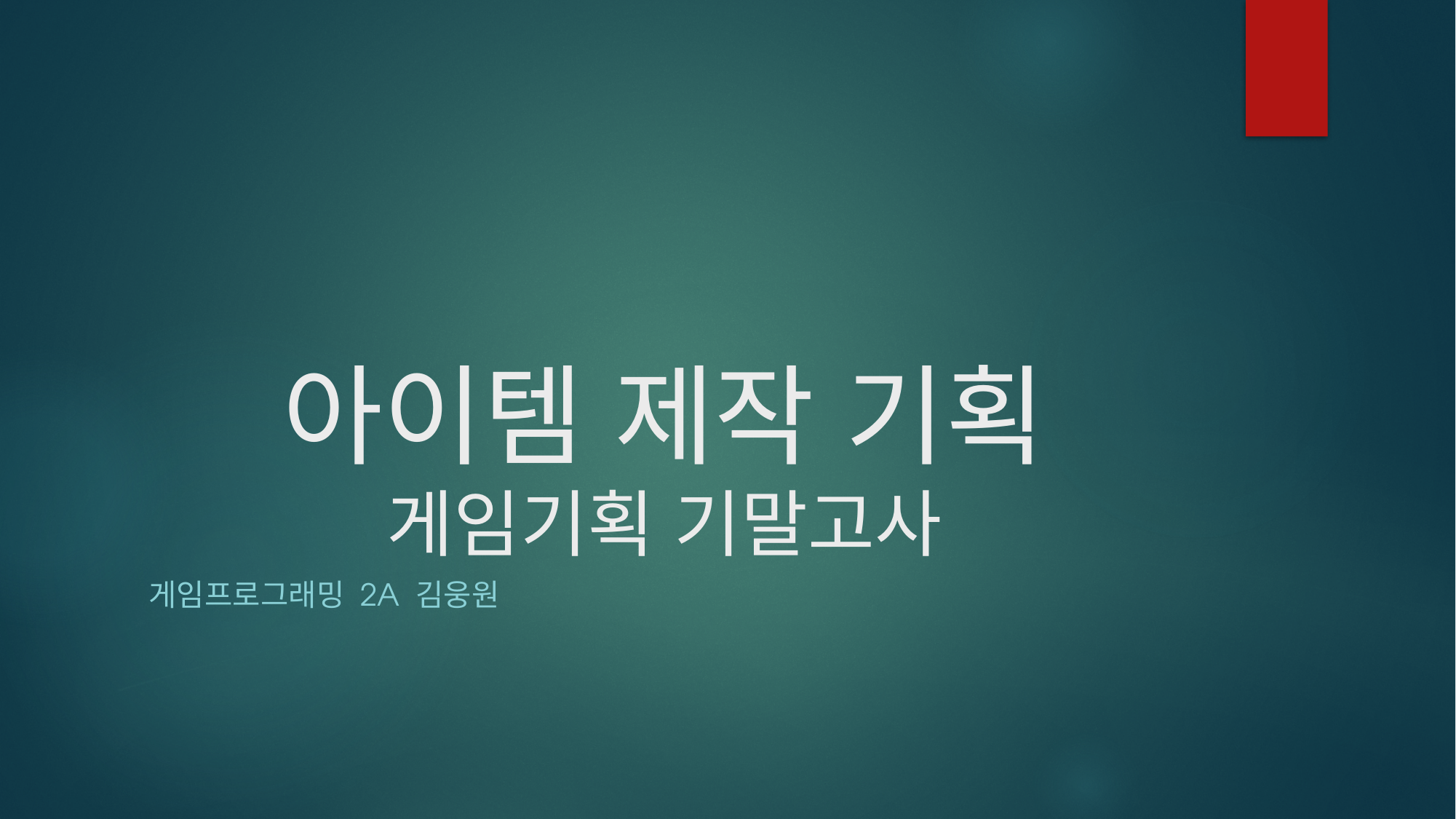

# 아이템 제작 기획 게임기획 기말고사
게임프로그래밍 2A 김웅원